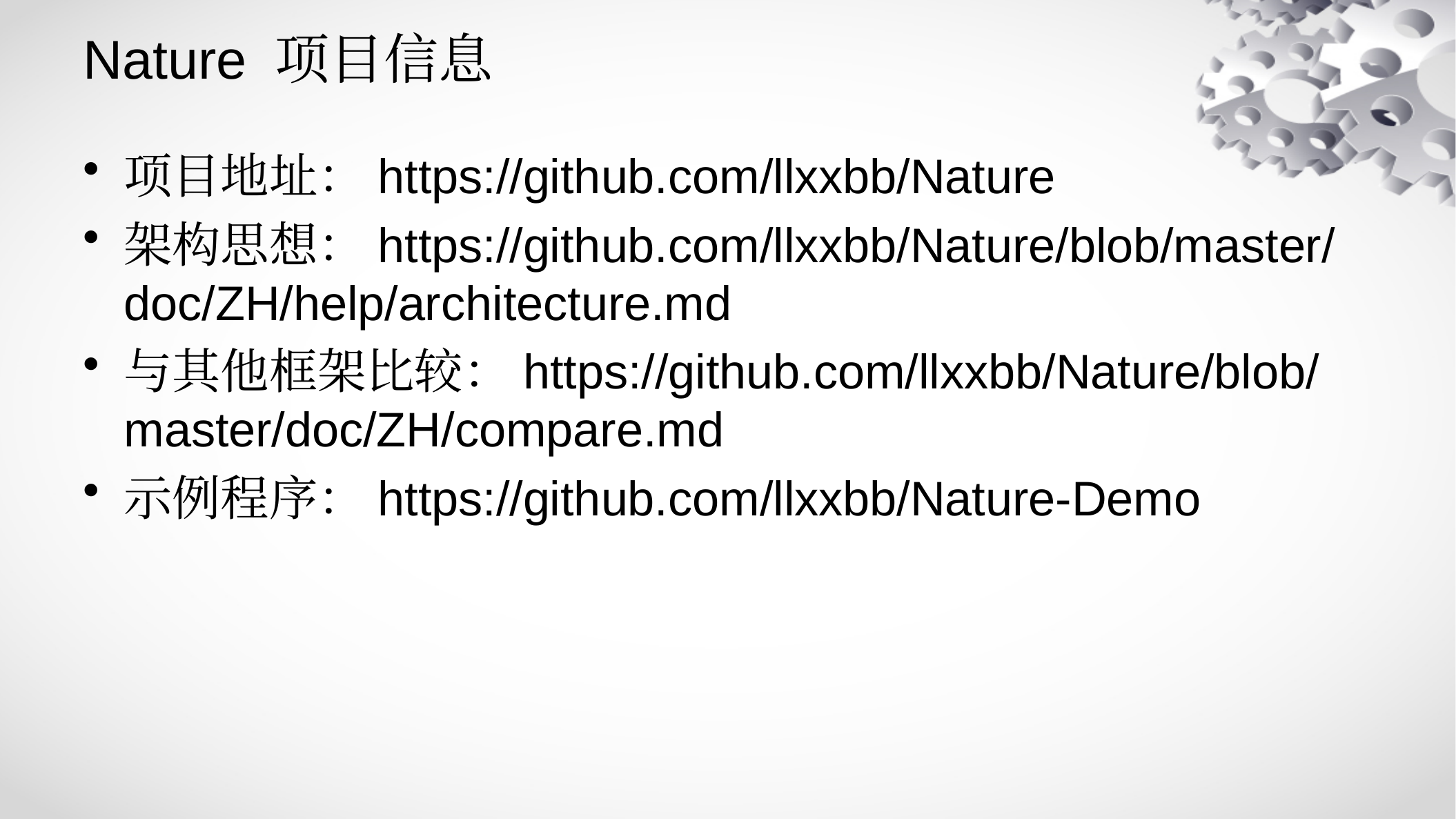

# Nature 项目信息
项目地址：https://github.com/llxxbb/Nature
架构思想：https://github.com/llxxbb/Nature/blob/master/doc/ZH/help/architecture.md
与其他框架比较：https://github.com/llxxbb/Nature/blob/master/doc/ZH/compare.md
示例程序：https://github.com/llxxbb/Nature-Demo